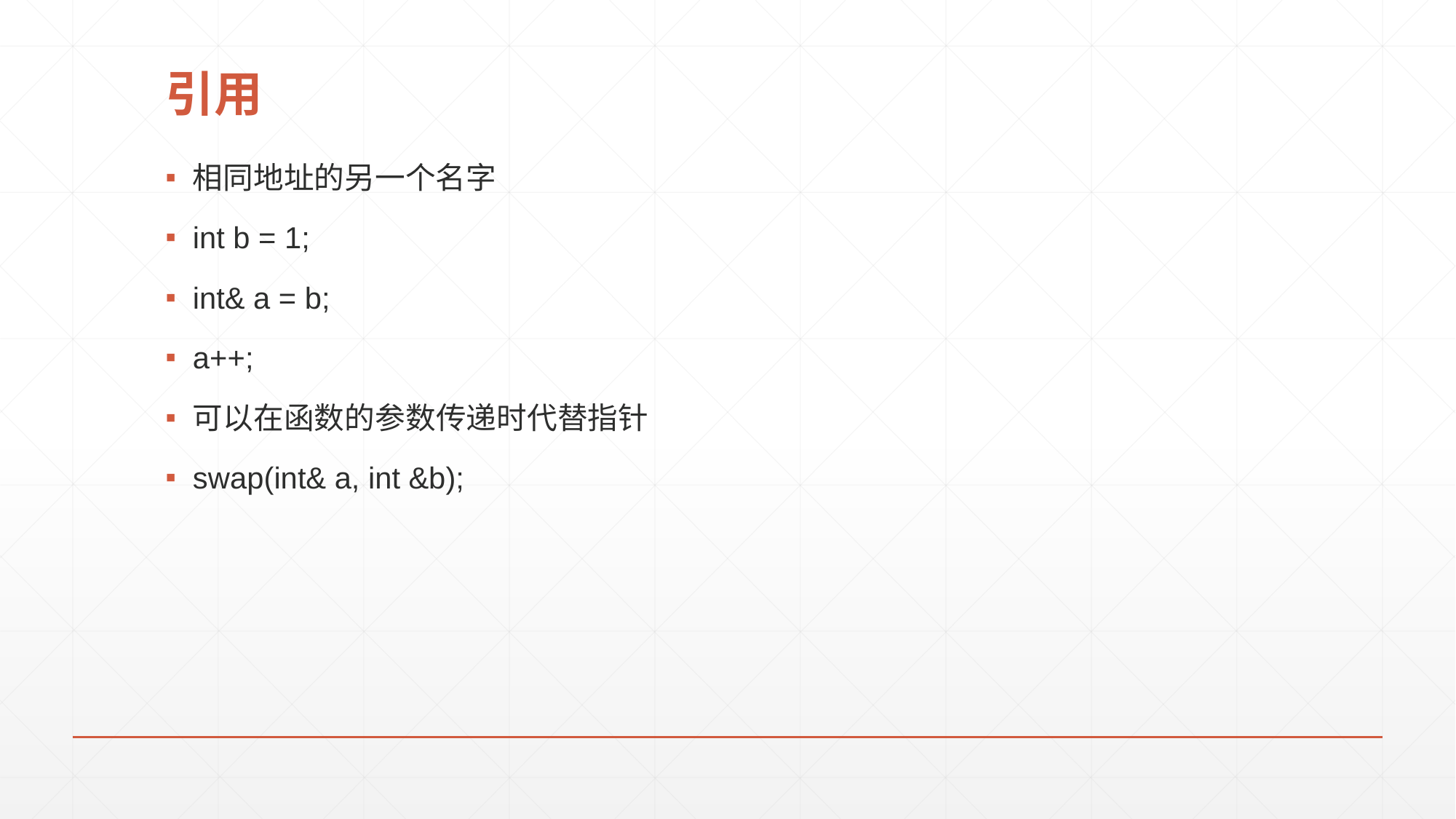

# 引用
相同地址的另一个名字
int b = 1;
int& a = b;
a++;
可以在函数的参数传递时代替指针
swap(int& a, int &b);